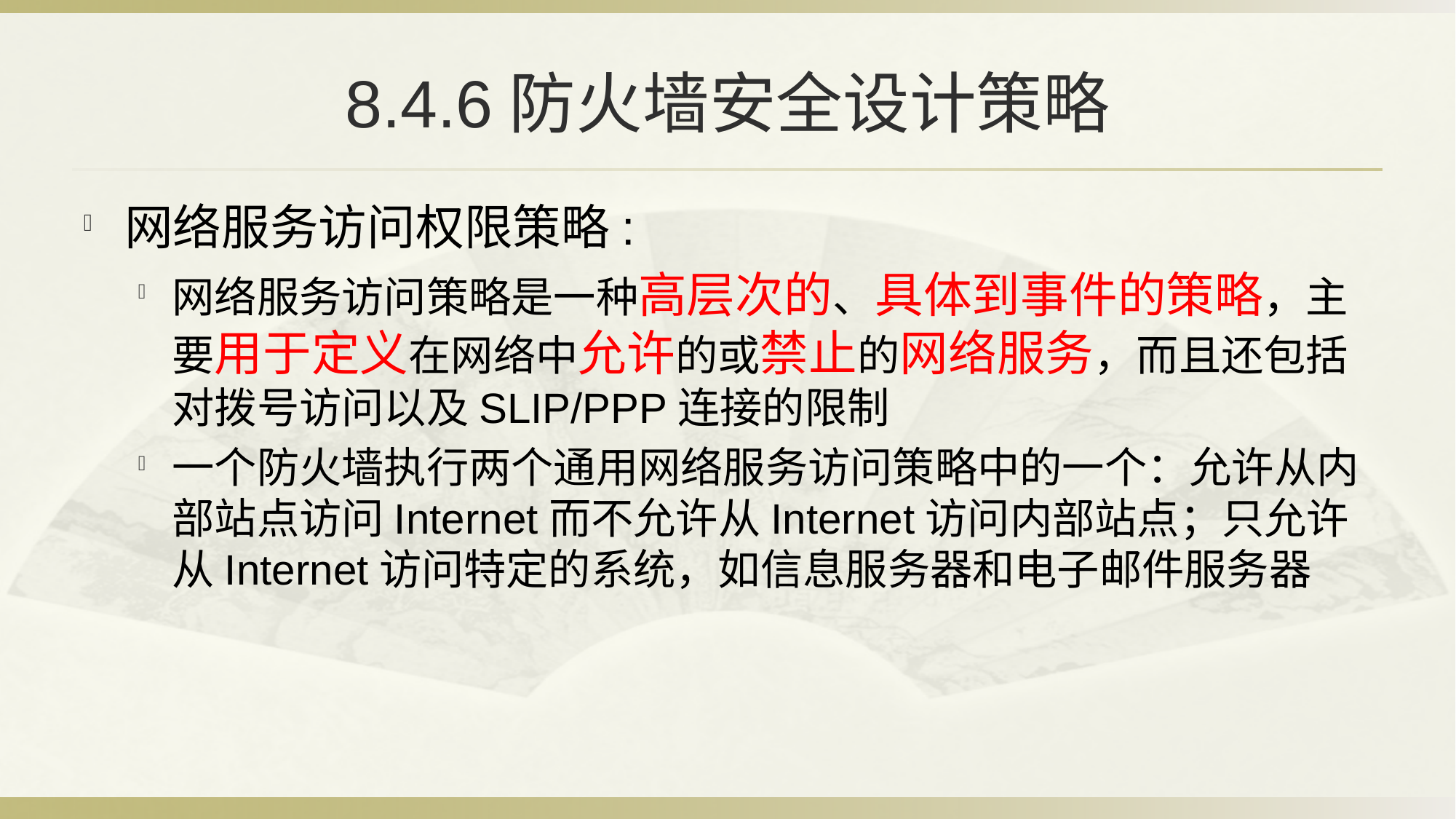

# 8.4.6防火墙安全设计策略
网络服务访问权限策略:
网络服务访问策略是一种高层次的、具体到事件的策略，主要用于定义在网络中允许的或禁止的网络服务，而且还包括对拨号访问以及SLIP/PPP连接的限制
一个防火墙执行两个通用网络服务访问策略中的一个：允许从内部站点访问Internet而不允许从Internet访问内部站点；只允许从Internet访问特定的系统，如信息服务器和电子邮件服务器